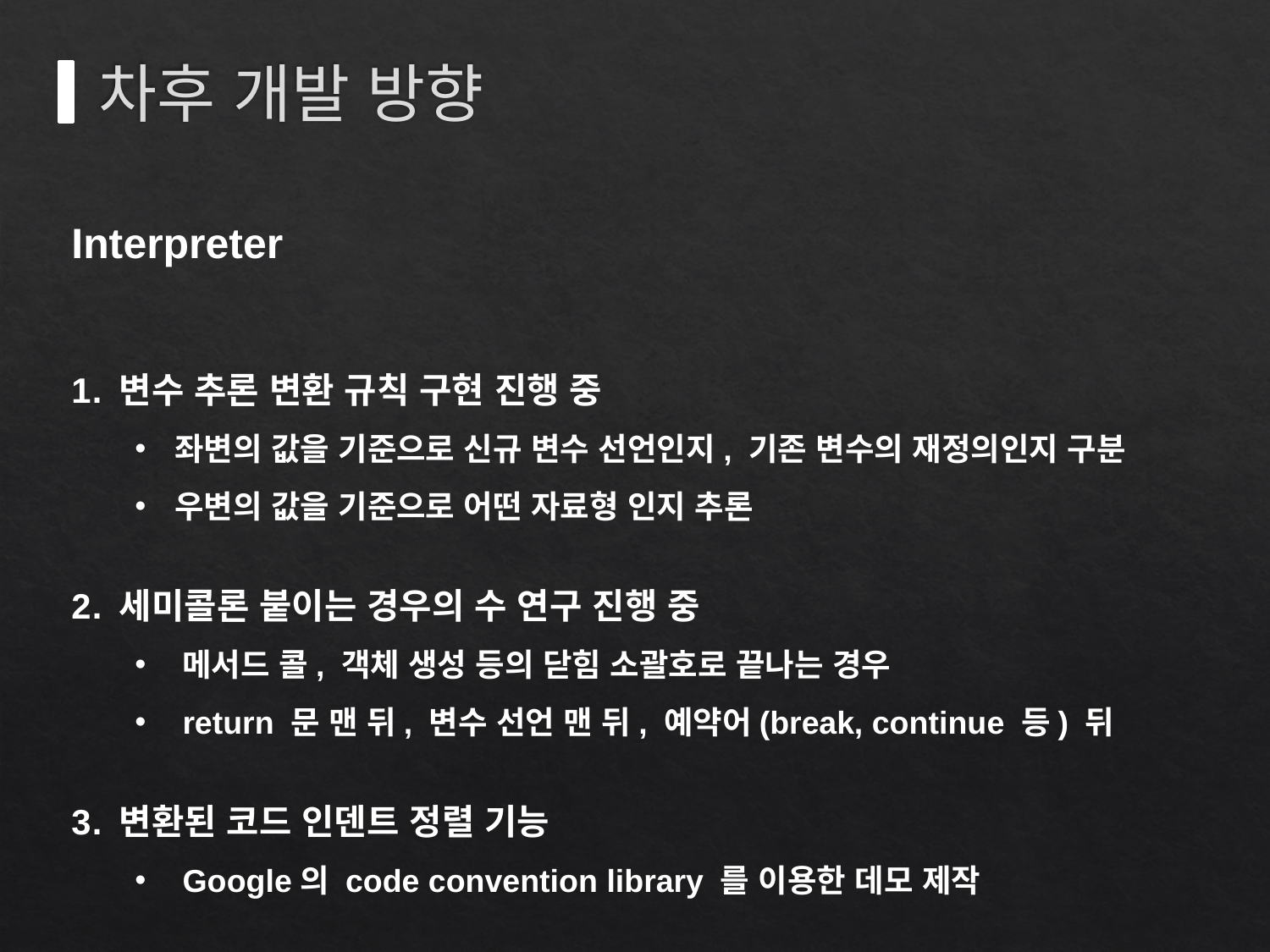

# 차후 개발 방향

Interpreter

변수 추론 변환 규칙 구현 진행 중
좌변의 값을 기준으로 신규 변수 선언인지, 기존 변수의 재정의인지 구분
우변의 값을 기준으로 어떤 자료형 인지 추론

세미콜론 붙이는 경우의 수 연구 진행 중
메서드 콜, 객체 생성 등의 닫힘 소괄호로 끝나는 경우
return 문 맨 뒤, 변수 선언 맨 뒤, 예약어(break, continue 등) 뒤

변환된 코드 인덴트 정렬 기능
Google의 code convention library 를 이용한 데모 제작